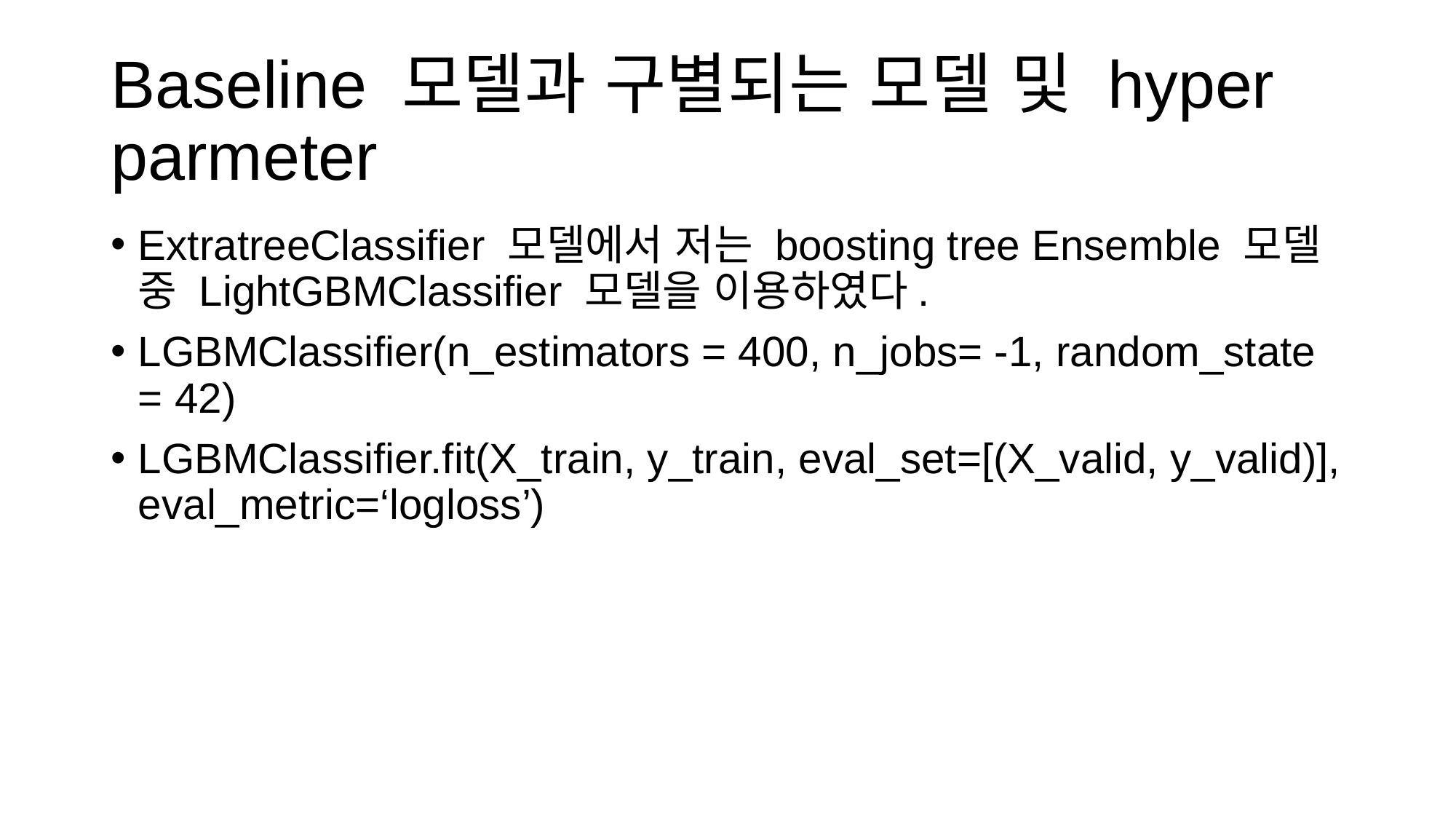

# Baseline 모델과 구별되는 모델 및 hyper parmeter
ExtratreeClassifier 모델에서 저는 boosting tree Ensemble 모델 중 LightGBMClassifier 모델을 이용하였다.
LGBMClassifier(n_estimators = 400, n_jobs= -1, random_state = 42)
LGBMClassifier.fit(X_train, y_train, eval_set=[(X_valid, y_valid)], eval_metric=‘logloss’)